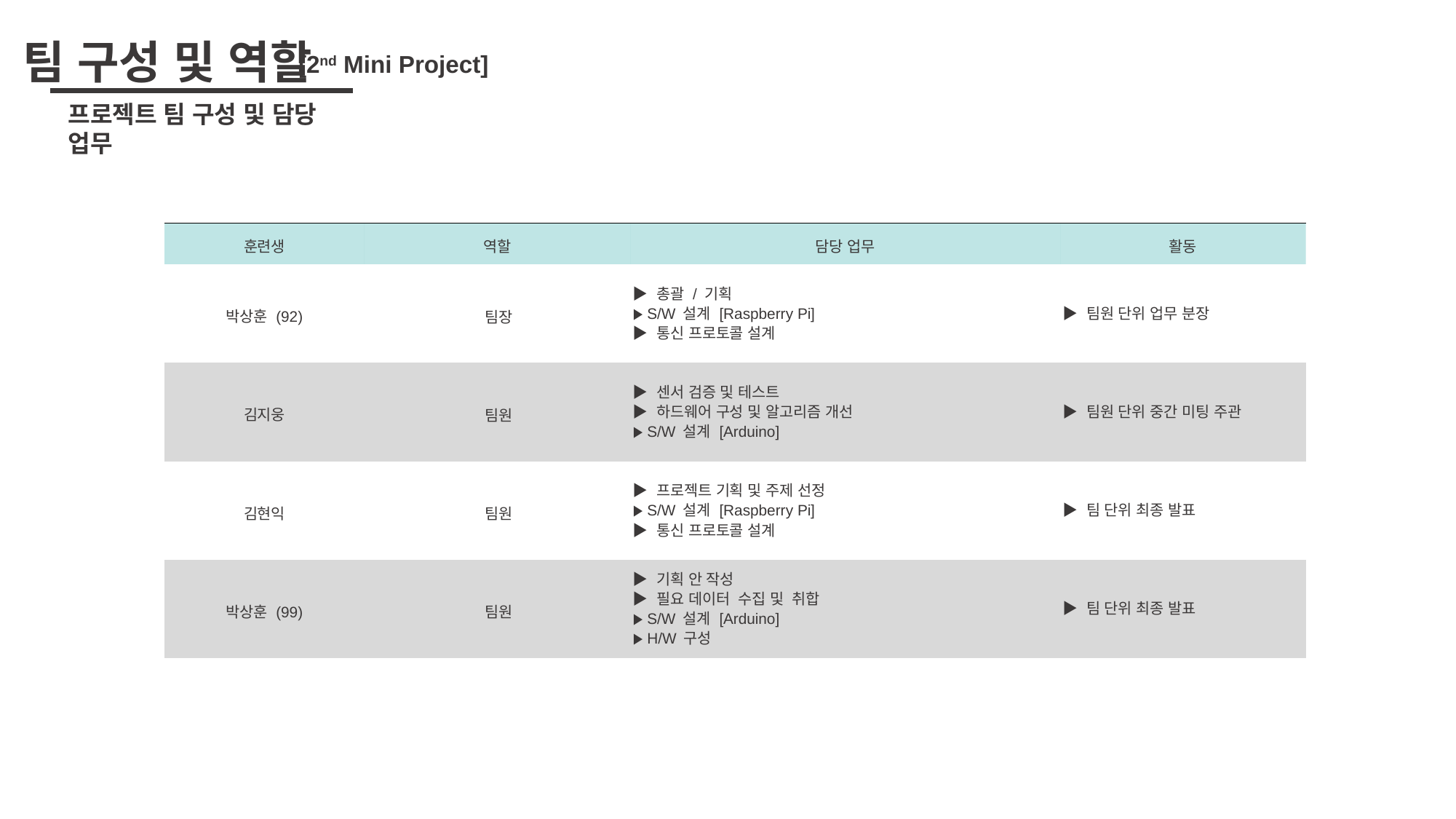

팀 구성 및 역할
[2nd Mini Project]
프로젝트 팀 구성 및 담당 업무
| 훈련생 | 역할 | 담당 업무 | 활동 |
| --- | --- | --- | --- |
| 박상훈 (92) | 팀장 | ▶ 총괄 / 기획 ▶ S/W 설계 [Raspberry Pi] ▶ 통신 프로토콜 설계 | ▶ 팀원 단위 업무 분장 |
| 김지웅 | 팀원 | ▶ 센서 검증 및 테스트 ▶ 하드웨어 구성 및 알고리즘 개선 ▶ S/W 설계 [Arduino] | ▶ 팀원 단위 중간 미팅 주관 |
| 김현익 | 팀원 | ▶ 프로젝트 기획 및 주제 선정 ▶ S/W 설계 [Raspberry Pi] ▶ 통신 프로토콜 설계 | ▶ 팀 단위 최종 발표 |
| 박상훈 (99) | 팀원 | ▶ 기획 안 작성 ▶ 필요 데이터 수집 및 취합 ▶ S/W 설계 [Arduino] ▶ H/W 구성 | ▶ 팀 단위 최종 발표 |